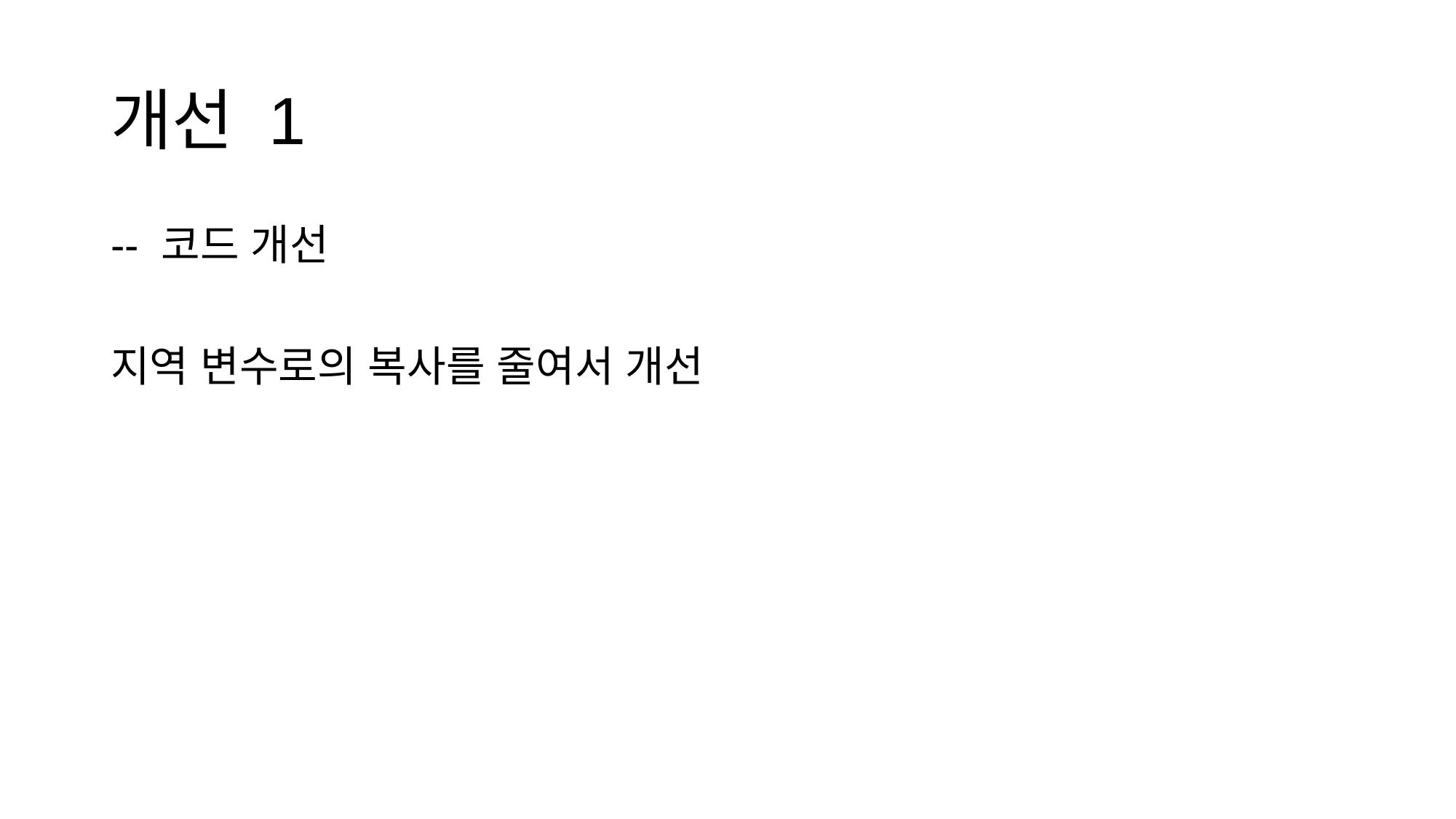

# 개선 1
-- 코드 개선

지역 변수로의 복사를 줄여서 개선